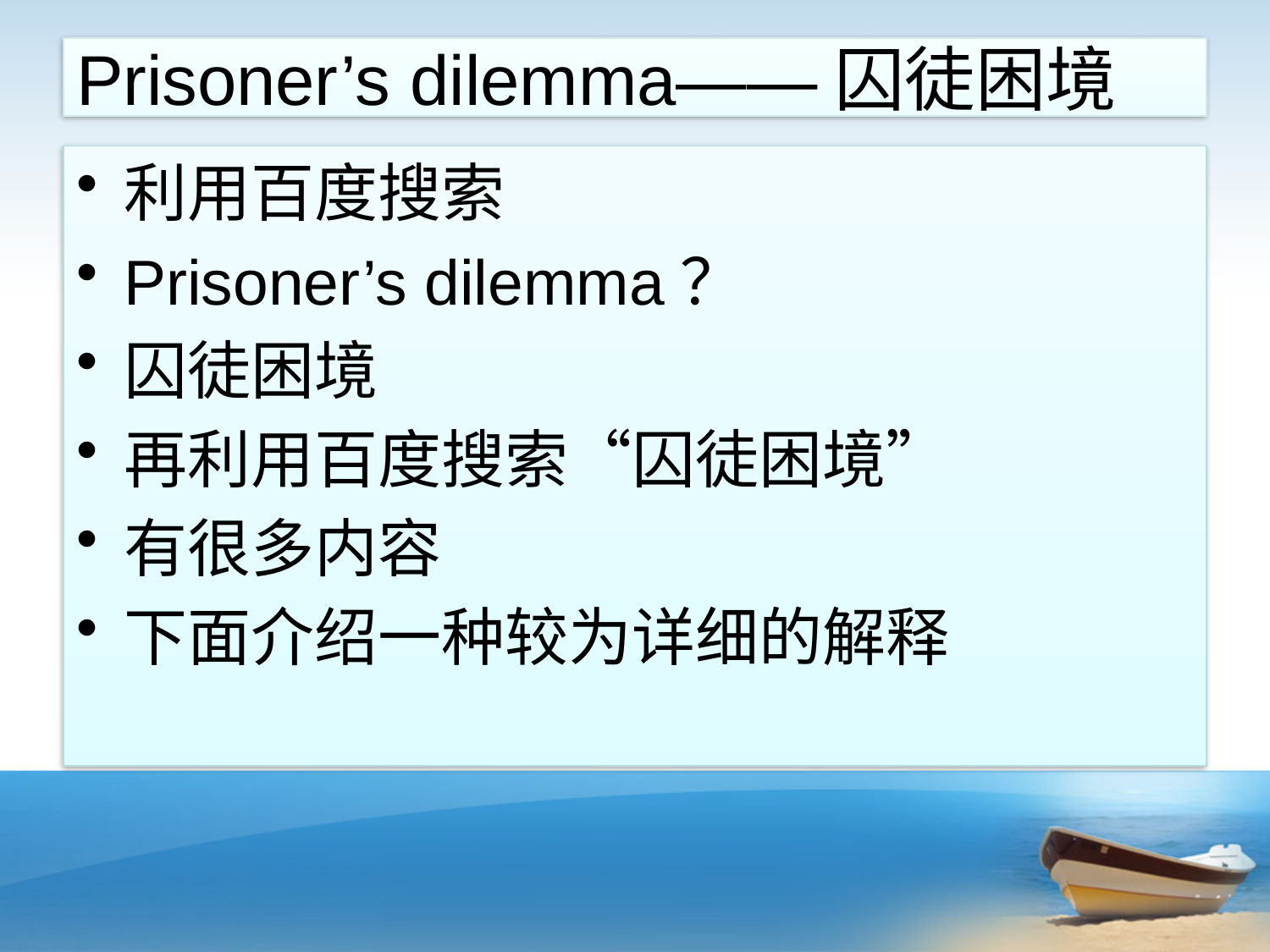

# Prisoner’s dilemma——囚徒困境
利用百度搜索
Prisoner’s dilemma？
囚徒困境
再利用百度搜索“囚徒困境”
有很多内容
下面介绍一种较为详细的解释